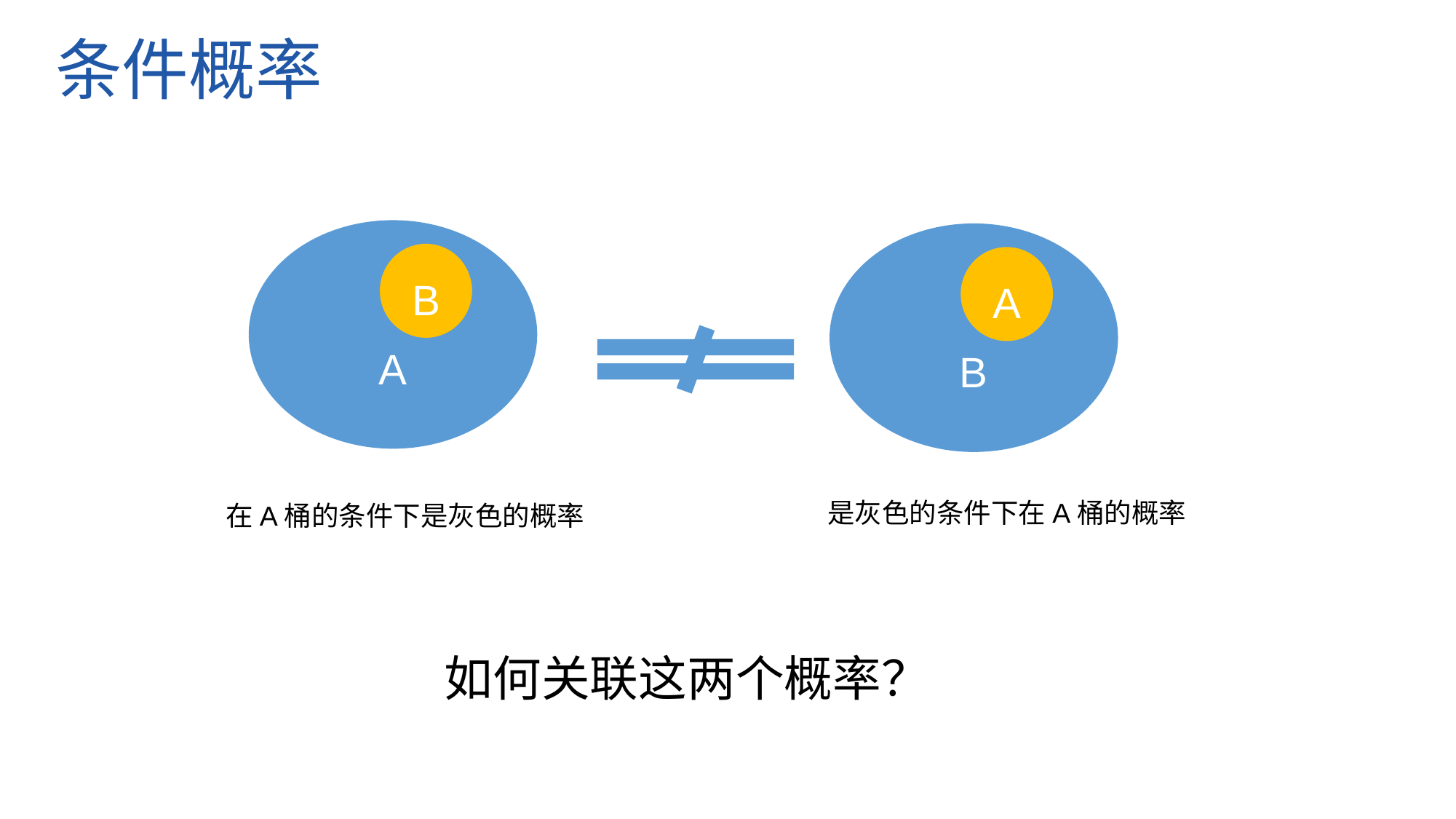

条件概率

A

B
B
A

是灰色的条件下在A桶的概率
在A桶的条件下是灰色的概率
如何关联这两个概率？